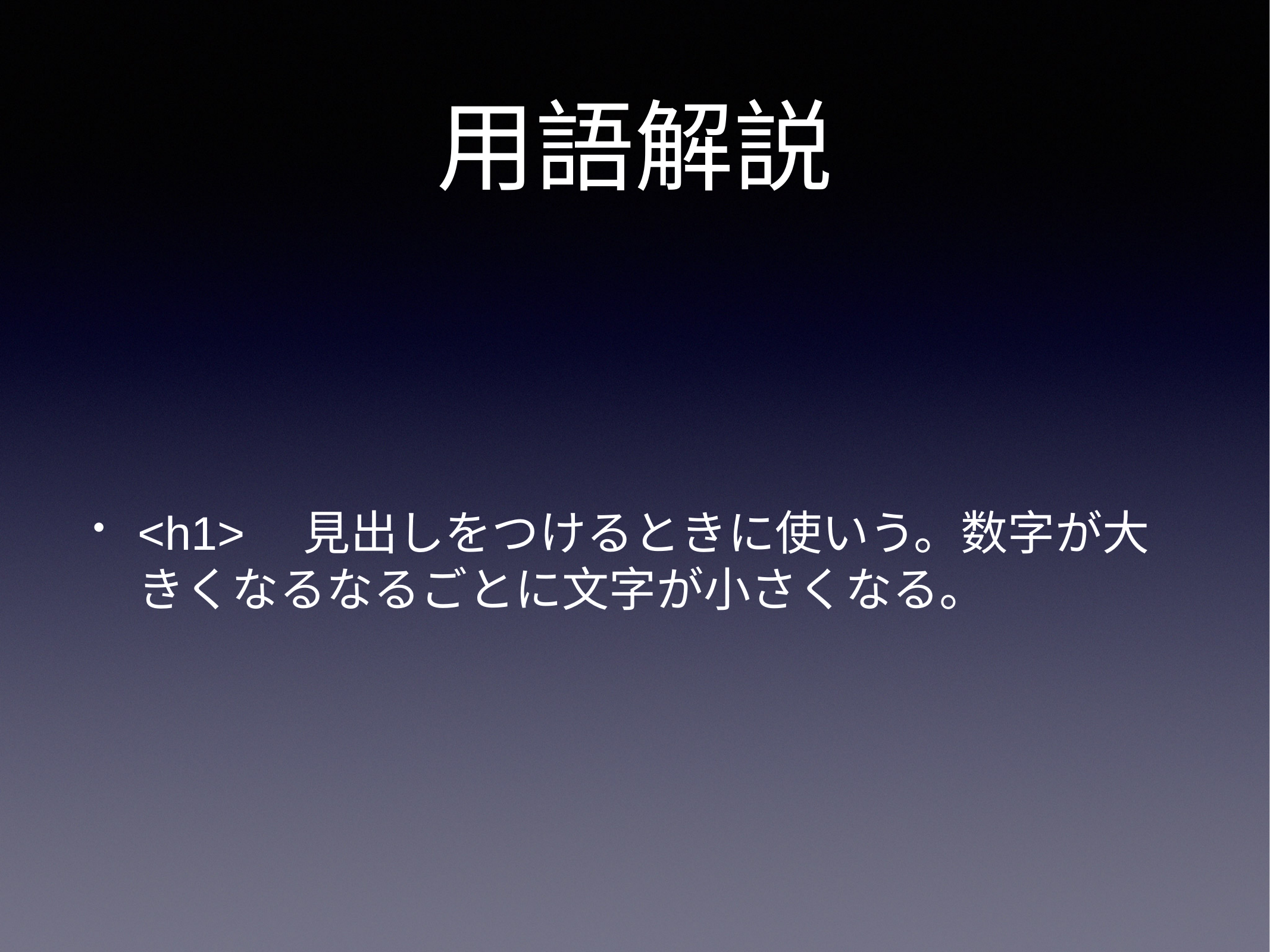

# 用語解説
<h1>　見出しをつけるときに使いう。数字が大きくなるなるごとに文字が小さくなる。